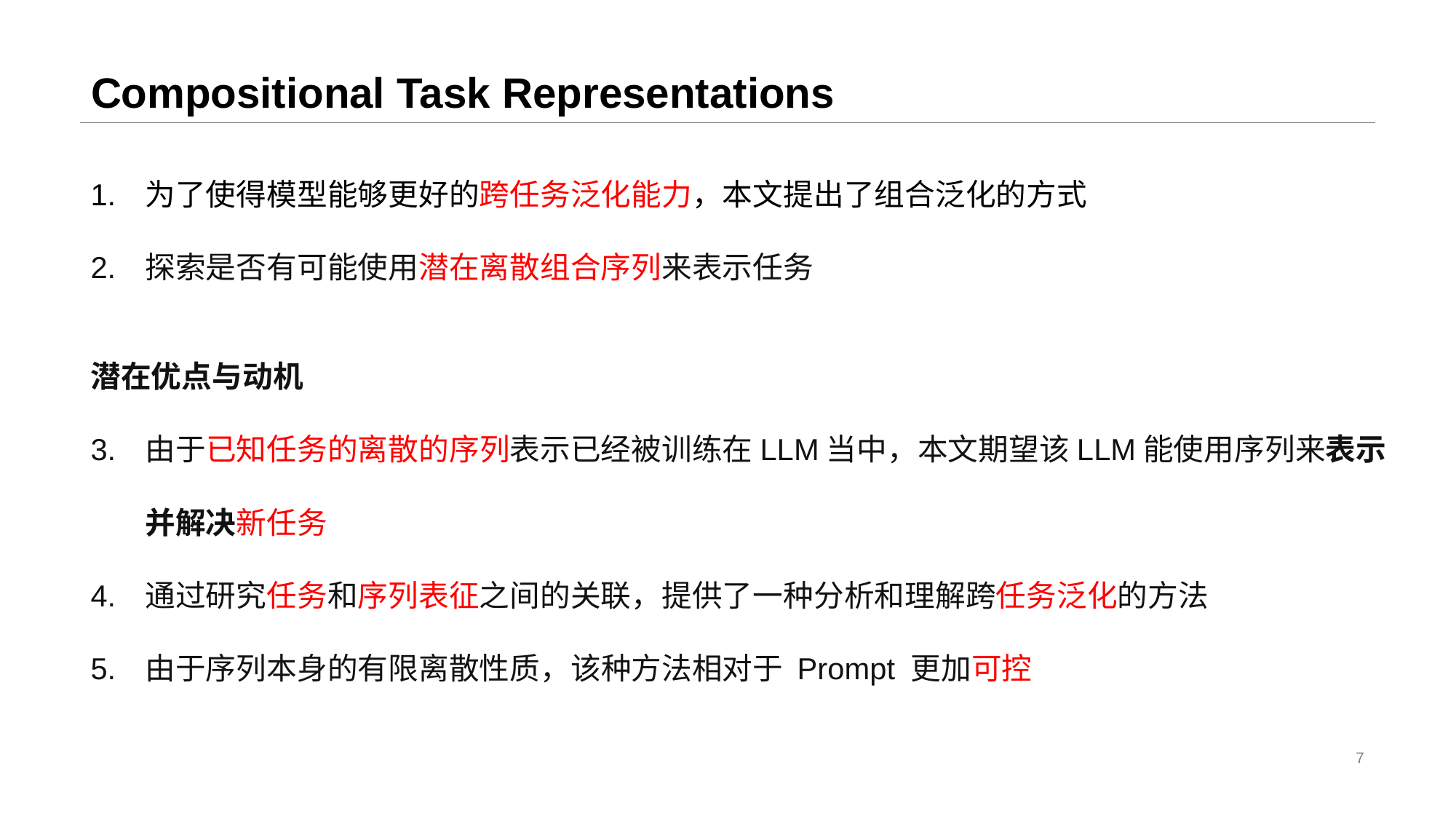

# Compositional Task Representations
为了使得模型能够更好的跨任务泛化能力，本文提出了组合泛化的方式
探索是否有可能使用潜在离散组合序列来表示任务

潜在优点与动机
由于已知任务的离散的序列表示已经被训练在LLM当中，本文期望该LLM能使用序列来表示并解决新任务
通过研究任务和序列表征之间的关联，提供了一种分析和理解跨任务泛化的方法
由于序列本身的有限离散性质，该种方法相对于 Prompt 更加可控
7